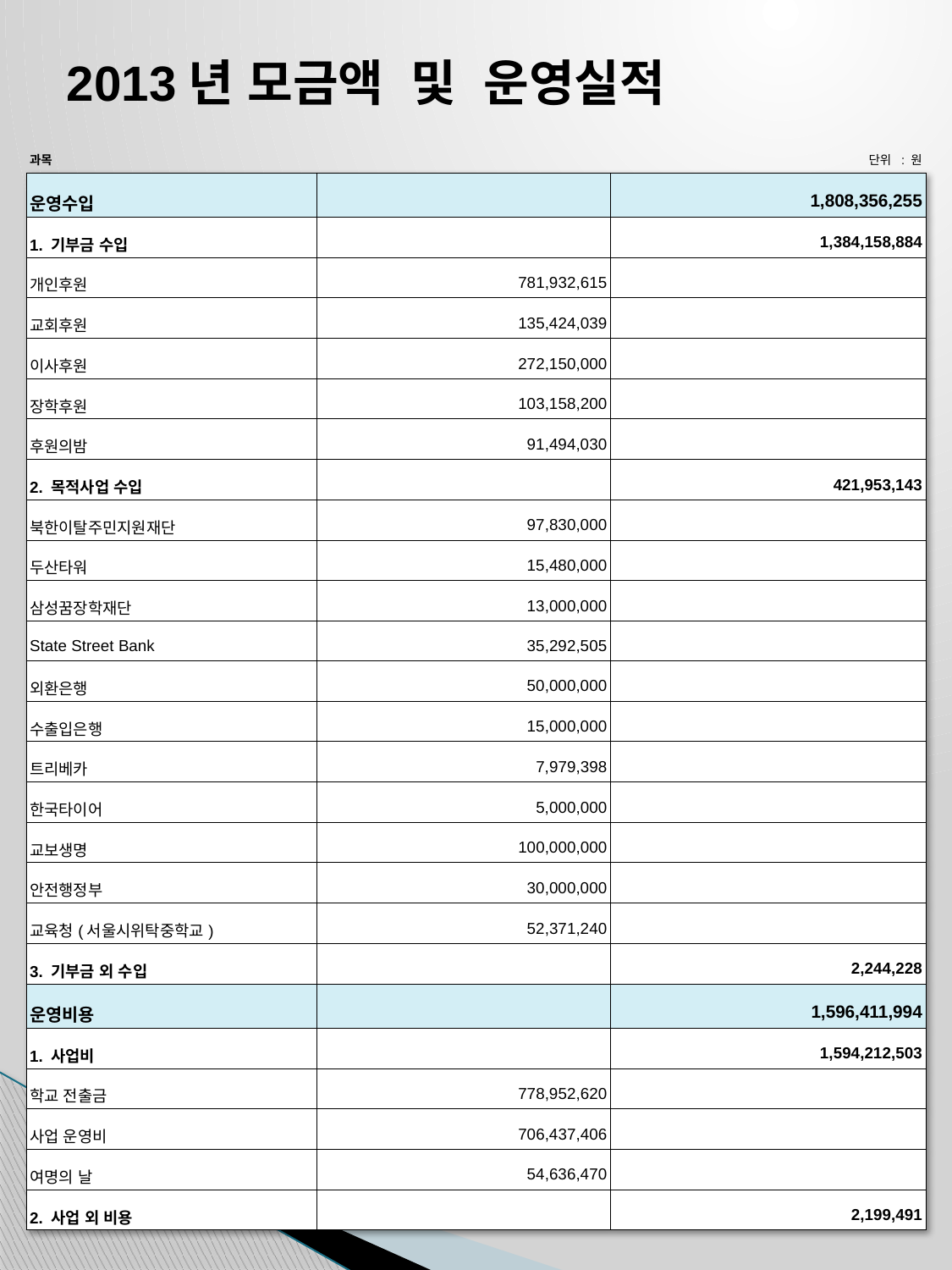

2013년 모금액  및  운영실적
| 과목 |  | 단위 : 원 |
| --- | --- | --- |
| 운영수입 |  | 1,808,356,255 |
| 1. 기부금 수입 |  | 1,384,158,884 |
| 개인후원 | 781,932,615 |  |
| 교회후원 | 135,424,039 |  |
| 이사후원 | 272,150,000 |  |
| 장학후원 | 103,158,200 |  |
| 후원의밤 | 91,494,030 |  |
| 2. 목적사업 수입 |  | 421,953,143 |
| 북한이탈주민지원재단 | 97,830,000 |  |
| 두산타워 | 15,480,000 |  |
| 삼성꿈장학재단 | 13,000,000 |  |
| State Street Bank | 35,292,505 |  |
| 외환은행 | 50,000,000 |  |
| 수출입은행 | 15,000,000 |  |
| 트리베카 | 7,979,398 |  |
| 한국타이어 | 5,000,000 |  |
| 교보생명 | 100,000,000 |  |
| 안전행정부 | 30,000,000 |  |
| 교육청(서울시위탁중학교) | 52,371,240 |  |
| 3. 기부금 외 수입 |  | 2,244,228 |
| 운영비용 |  | 1,596,411,994 |
| 1. 사업비 |  | 1,594,212,503 |
| 학교 전출금 | 778,952,620 |  |
| 사업 운영비 | 706,437,406 |  |
| 여명의 날 | 54,636,470 |  |
| 2. 사업 외 비용 |  | 2,199,491 |